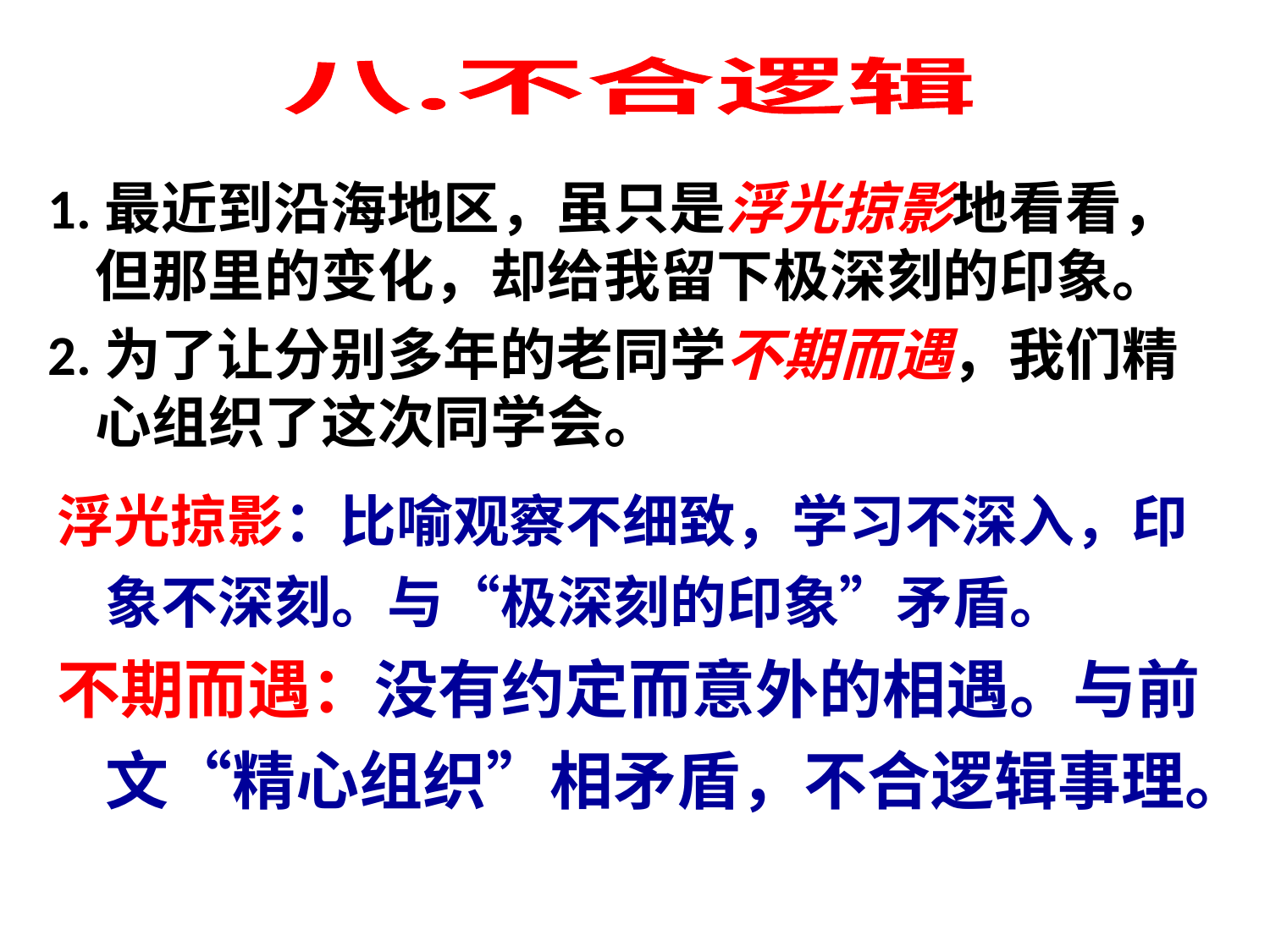

八.不合逻辑
1.最近到沿海地区，虽只是浮光掠影地看看，但那里的变化，却给我留下极深刻的印象。
2.为了让分别多年的老同学不期而遇，我们精心组织了这次同学会。

浮光掠影：比喻观察不细致，学习不深入，印象不深刻。与“极深刻的印象”矛盾。
不期而遇：没有约定而意外的相遇。与前文“精心组织”相矛盾，不合逻辑事理。